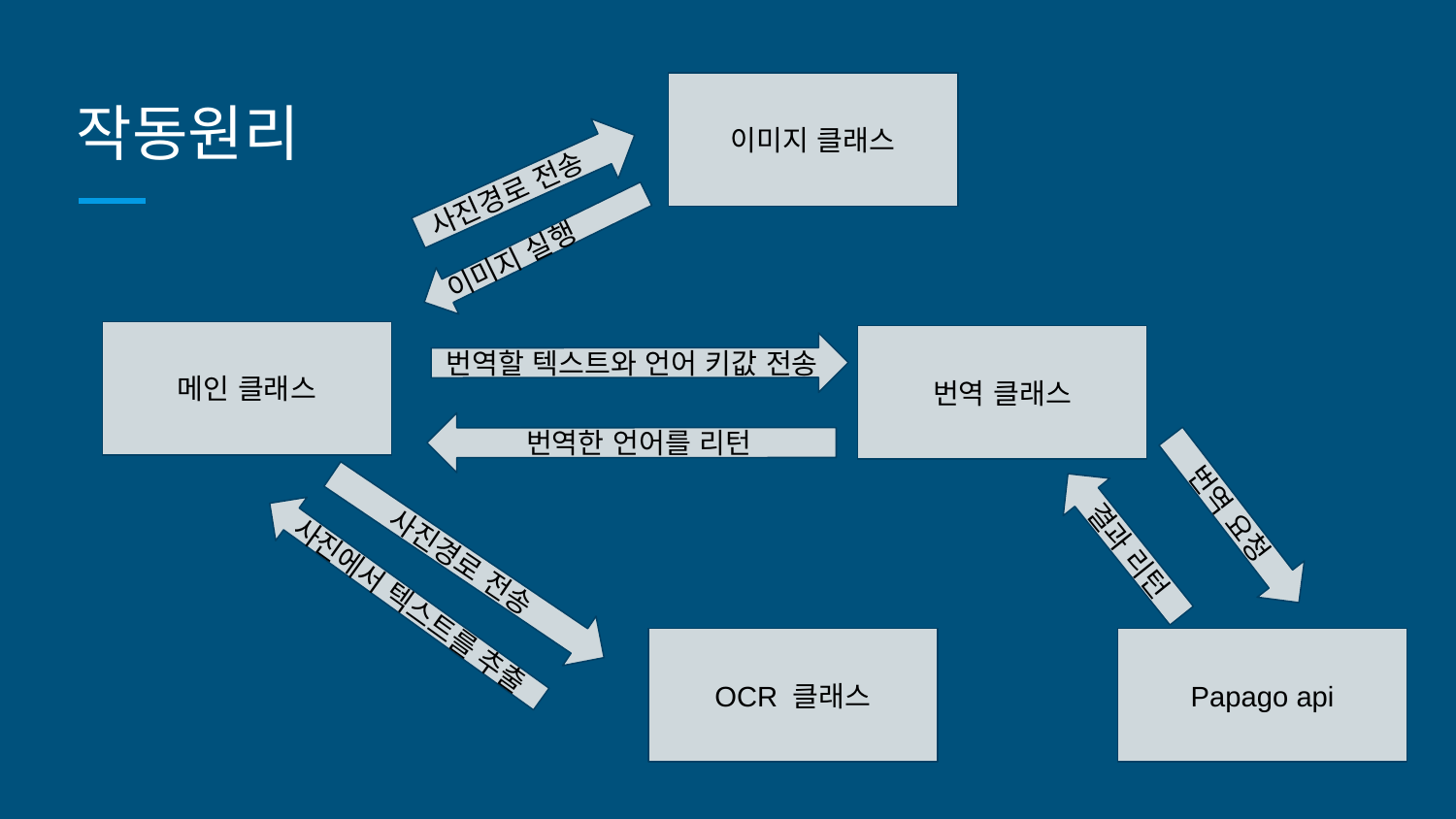

# 작동원리
이미지 클래스
사진경로 전송
이미지 실행
메인 클래스
번역 클래스
번역할 텍스트와 언어 키값 전송
번역한 언어를 리턴
번역 요청
결과 리턴
사진경로 전송
사진에서 텍스트를 추출
OCR 클래스
Papago api